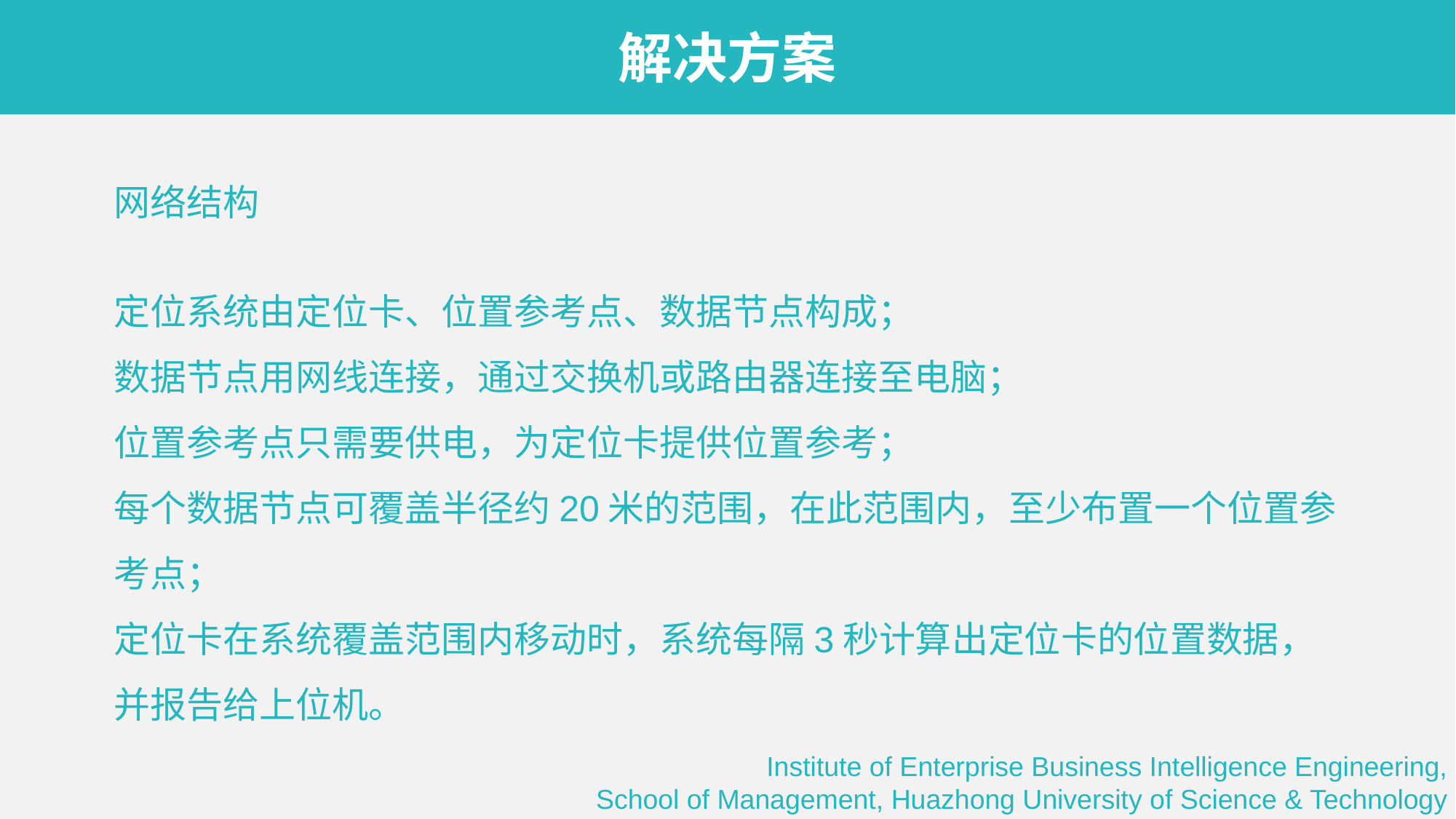

解决方案
网络结构

定位系统由定位卡、位置参考点、数据节点构成；
数据节点用网线连接，通过交换机或路由器连接至电脑；
位置参考点只需要供电，为定位卡提供位置参考；
每个数据节点可覆盖半径约20米的范围，在此范围内，至少布置一个位置参考点；
定位卡在系统覆盖范围内移动时，系统每隔3秒计算出定位卡的位置数据，并报告给上位机。
Institute of Enterprise Business Intelligence Engineering,
School of Management, Huazhong University of Science & Technology